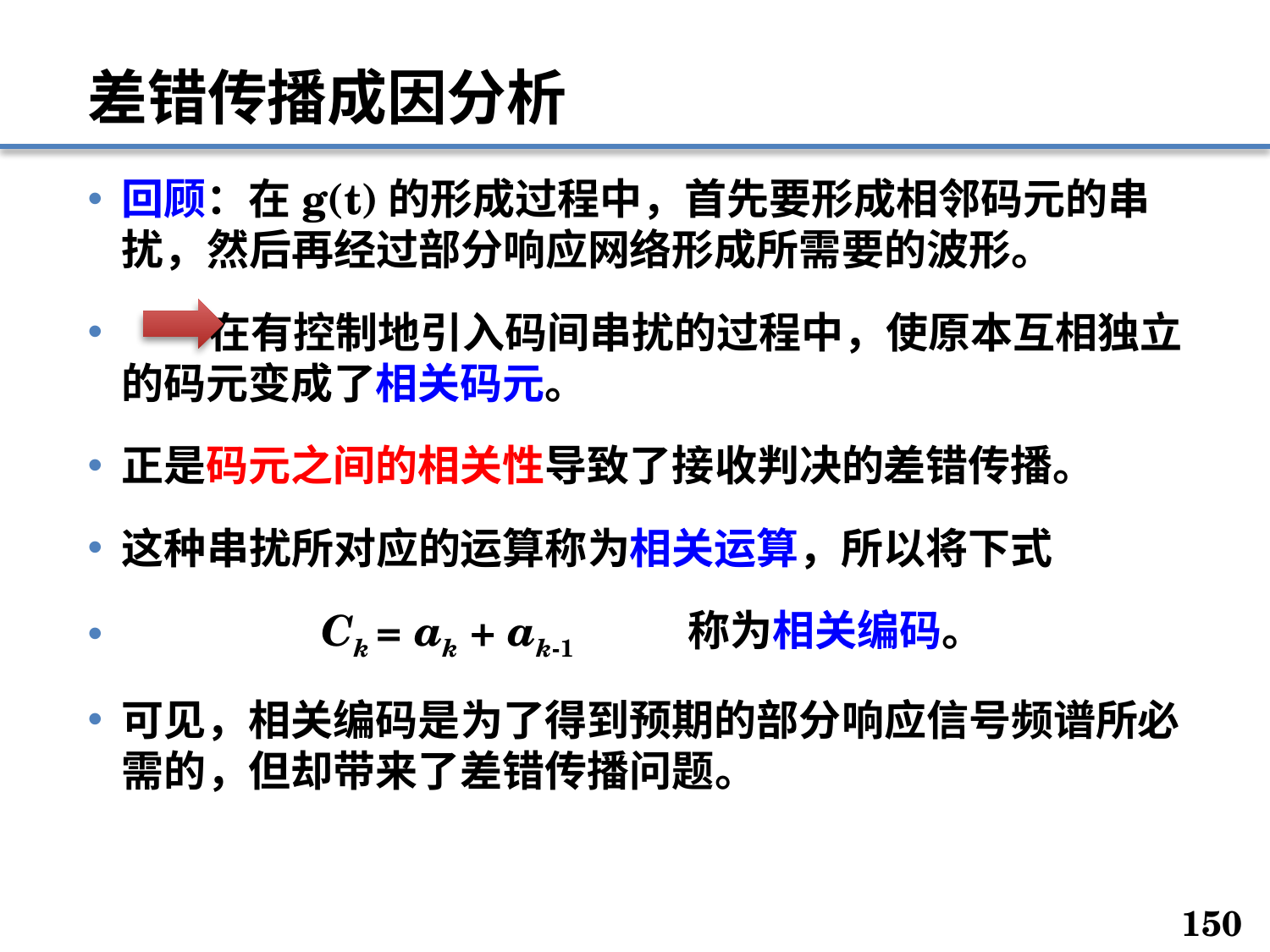

# 差错传播成因分析
回顾：在g(t)的形成过程中，首先要形成相邻码元的串扰，然后再经过部分响应网络形成所需要的波形。
        在有控制地引入码间串扰的过程中，使原本互相独立的码元变成了相关码元。
正是码元之间的相关性导致了接收判决的差错传播。
这种串扰所对应的运算称为相关运算，所以将下式
	      Ck = ak + ak-1	    称为相关编码。
可见，相关编码是为了得到预期的部分响应信号频谱所必需的，但却带来了差错传播问题。

150